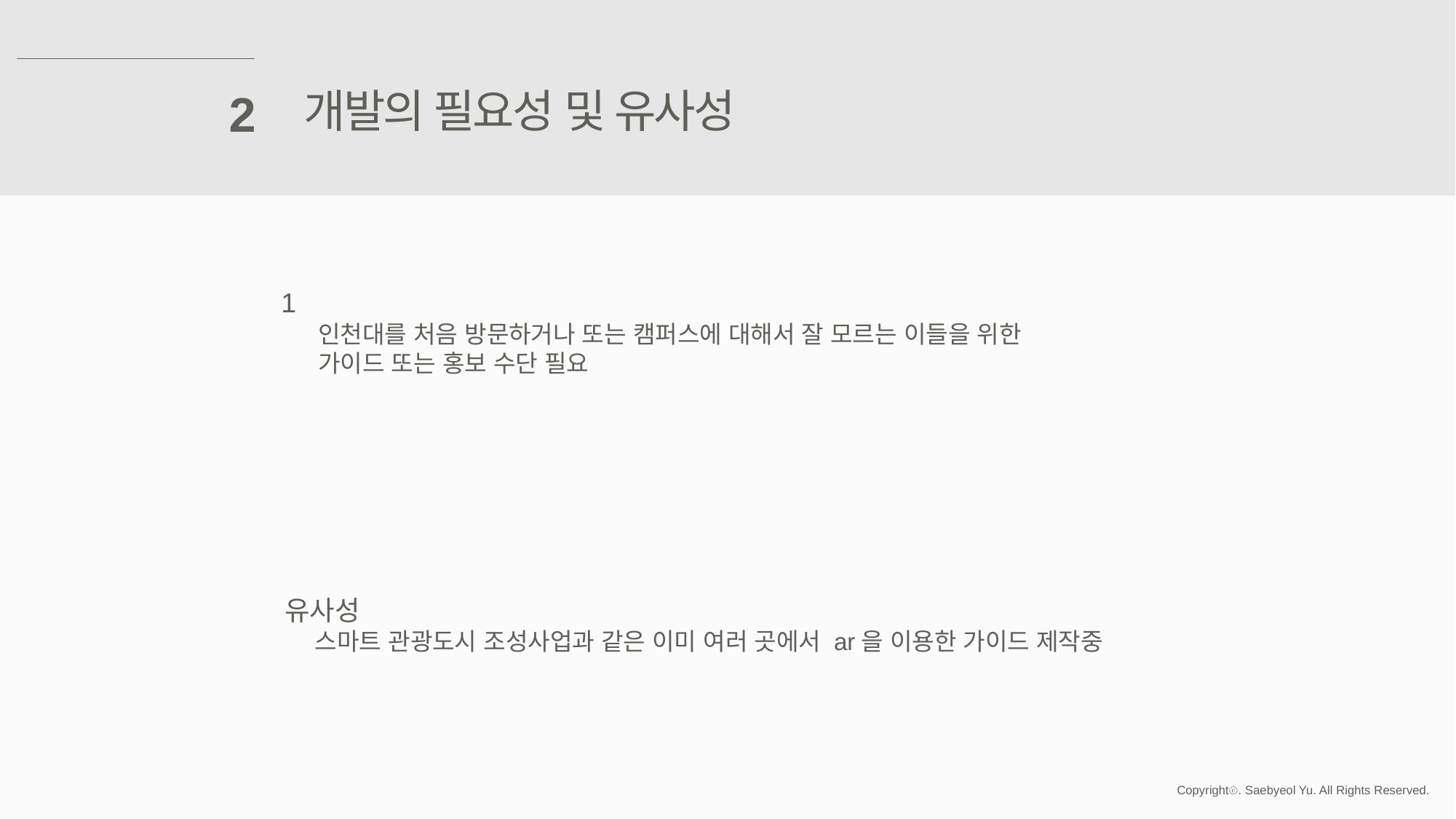

개발의 필요성 및 유사성
2
1
인천대를 처음 방문하거나 또는 캠퍼스에 대해서 잘 모르는 이들을 위한
가이드 또는 홍보 수단 필요

유사성
스마트 관광도시 조성사업과 같은 이미 여러 곳에서 ar을 이용한 가이드 제작중